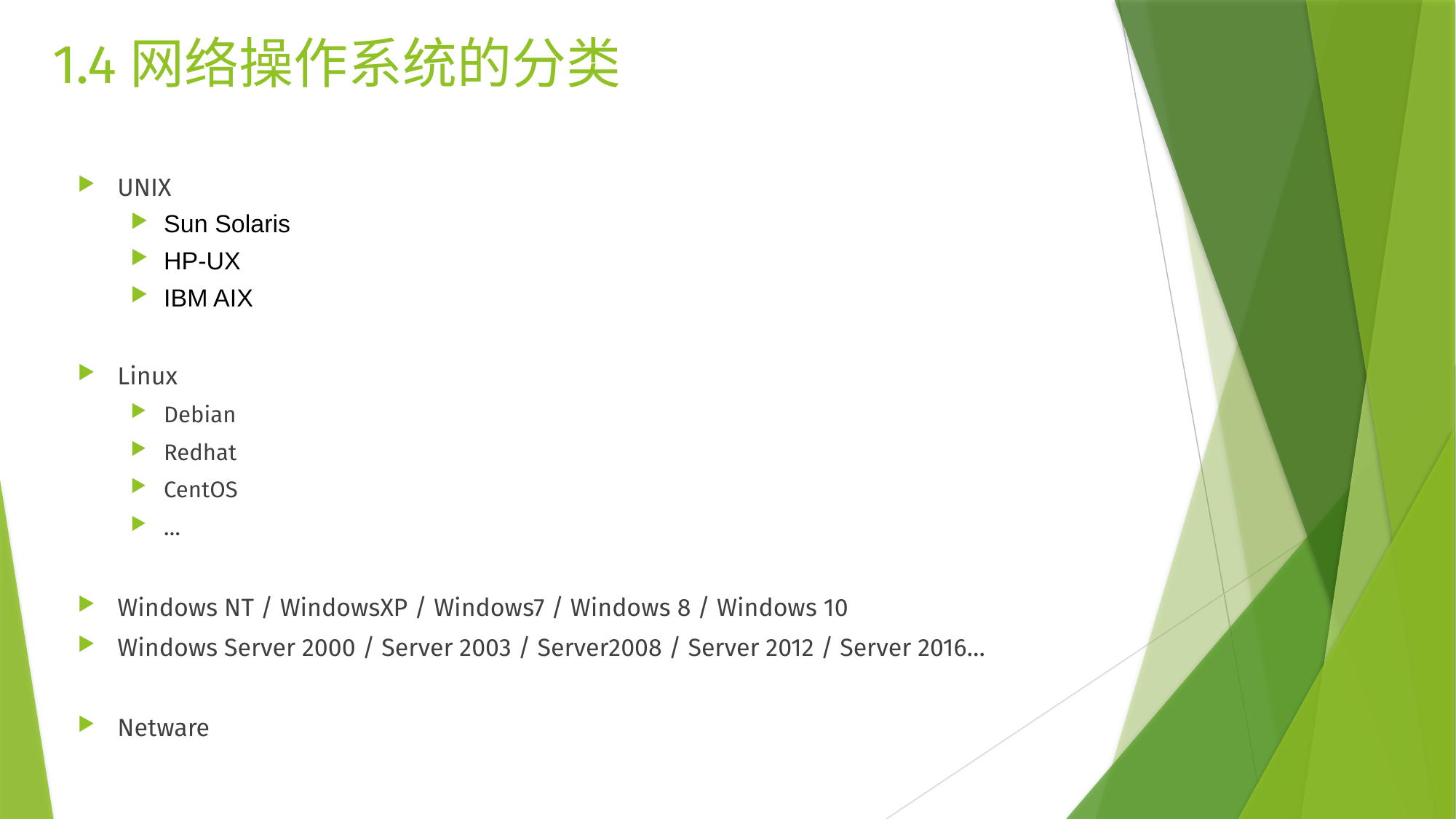

1.4网络操作系统的分类
UNIX
Sun Solaris
HP-UX
IBM AIX

Linux
Debian
Redhat
CentOS
…

Windows NT / WindowsXP / Windows7 / Windows 8 / Windows 10
Windows Server 2000 / Server 2003 / Server2008 / Server 2012 / Server 2016…

Netware